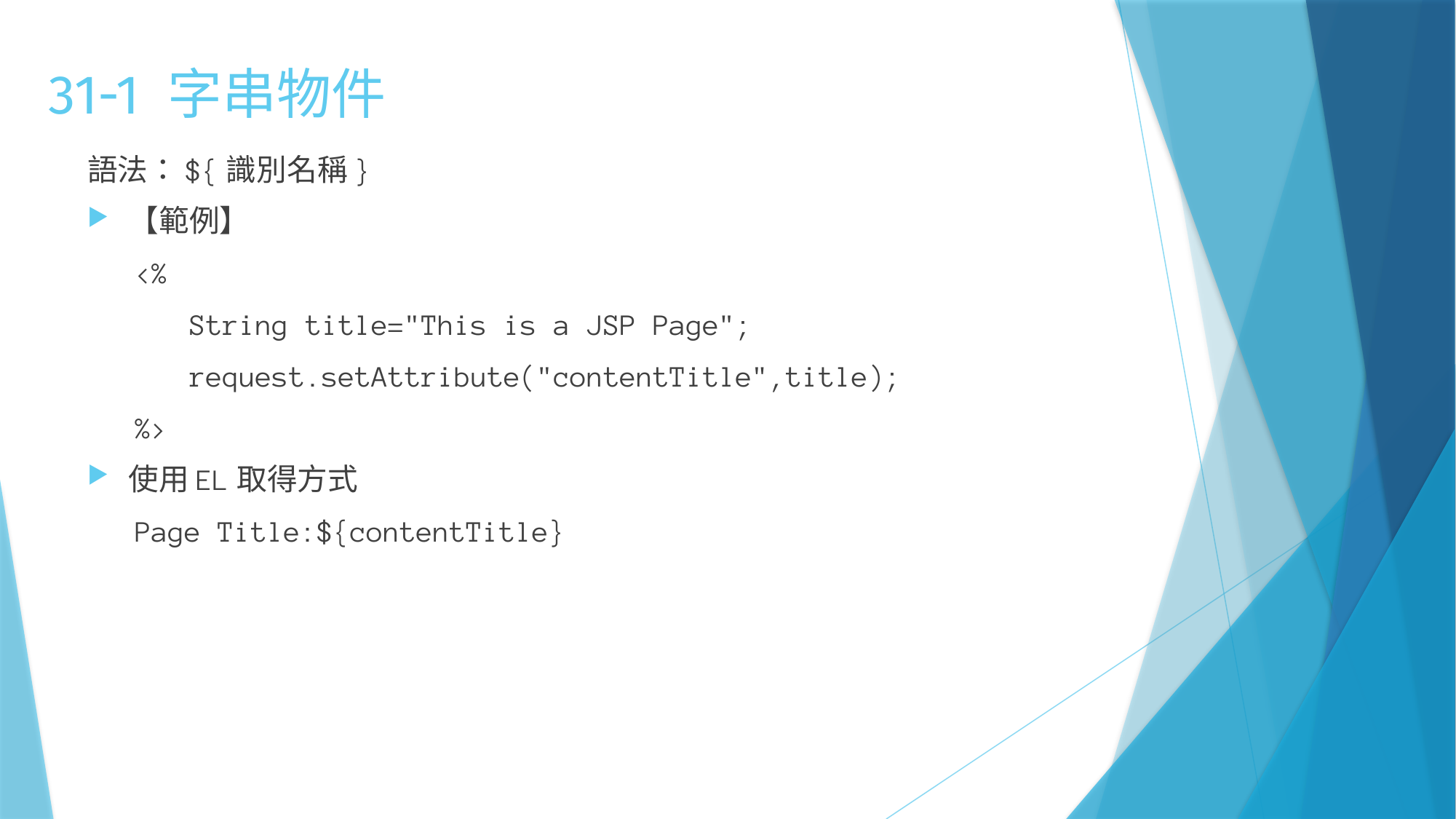

# 31-1 字串物件
語法：${識別名稱}
【範例】
<%
String title="This is a JSP Page";
request.setAttribute("contentTitle",title);
%>
使用EL取得方式
Page Title:${contentTitle}